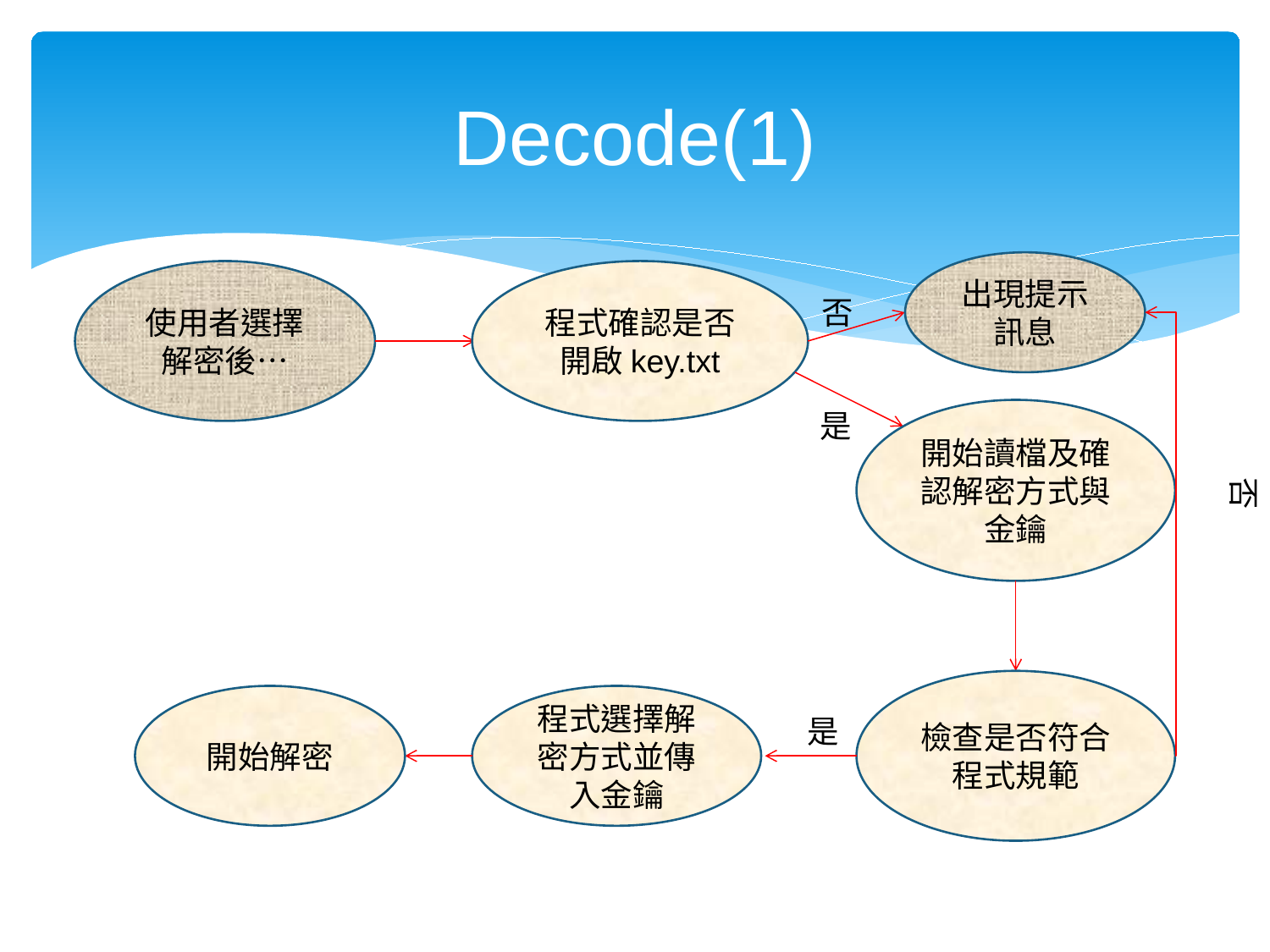

# Decode(1)
出現提示訊息
使用者選擇解密後…
程式確認是否開啟key.txt
否
是
開始讀檔及確認解密方式與金鑰
否
檢查是否符合程式規範
開始解密
程式選擇解密方式並傳入金鑰
是